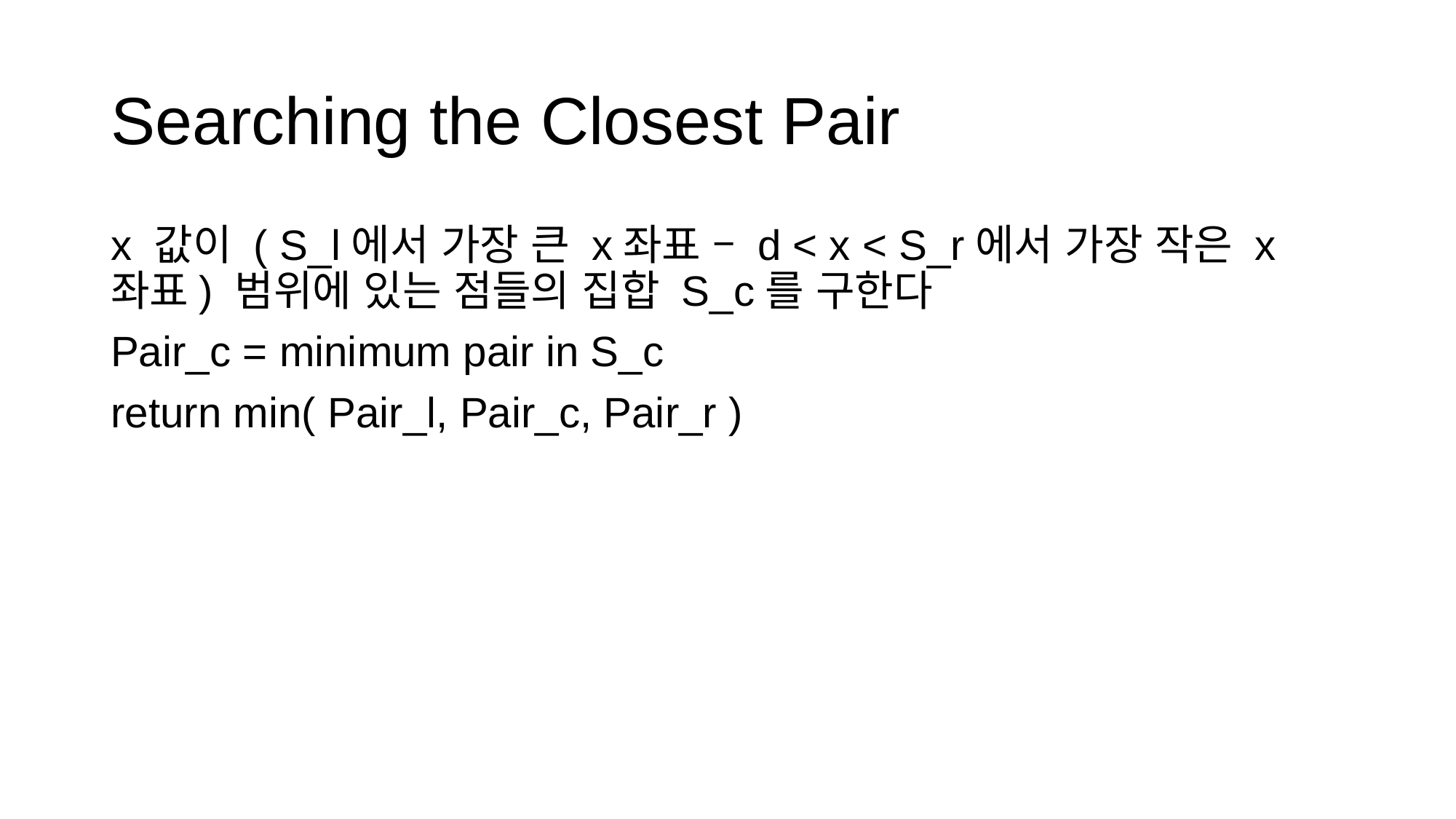

Searching the Closest Pair
x 값이 ( S_l에서 가장 큰 x좌표 – d < x < S_r에서 가장 작은 x좌표) 범위에 있는 점들의 집합 S_c를 구한다
Pair_c = minimum pair in S_c
return min( Pair_l, Pair_c, Pair_r )